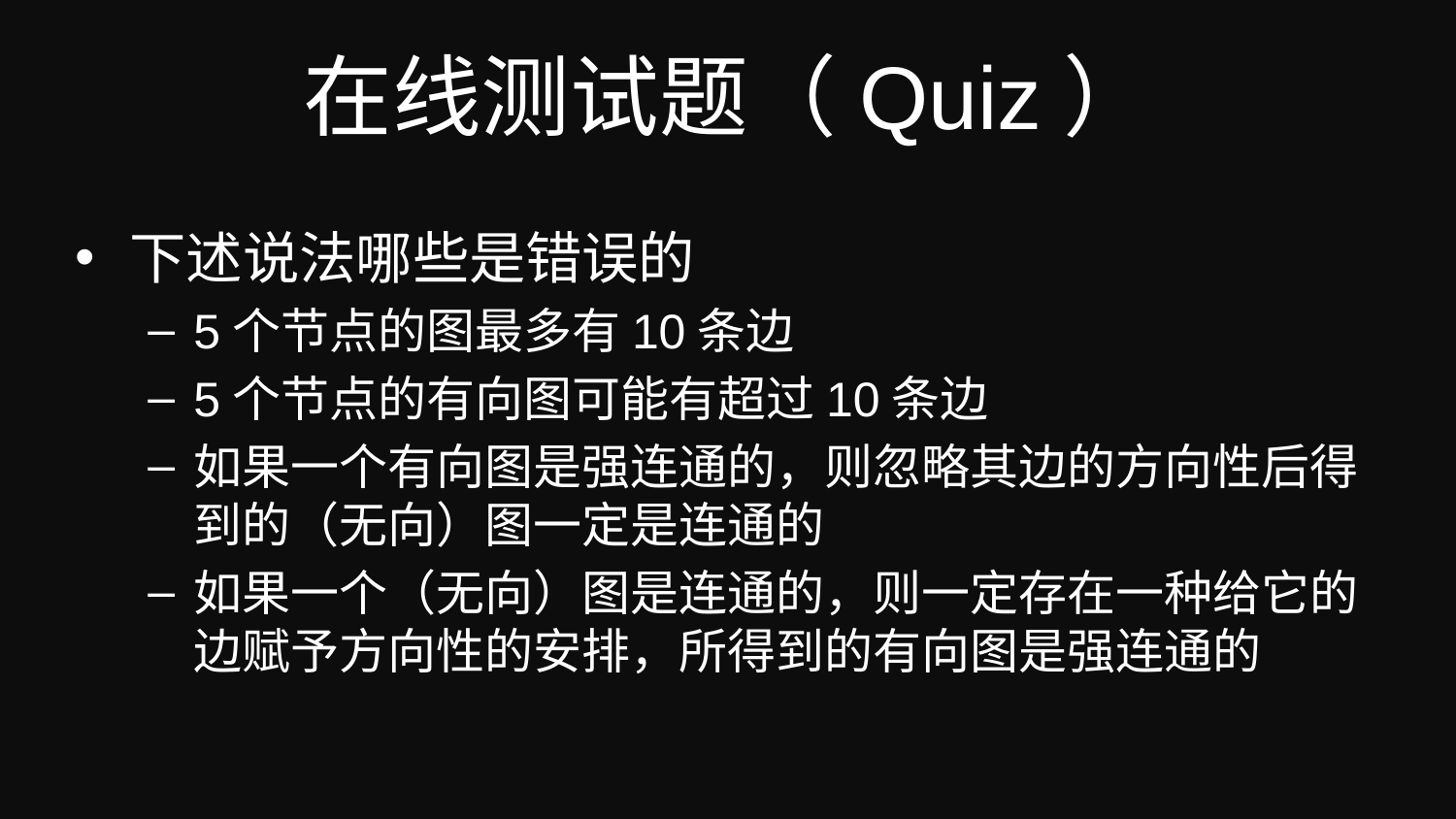

# 在线测试题（Quiz）
下述说法哪些是错误的
5个节点的图最多有10条边
5个节点的有向图可能有超过10条边
如果一个有向图是强连通的，则忽略其边的方向性后得到的（无向）图一定是连通的
如果一个（无向）图是连通的，则一定存在一种给它的边赋予方向性的安排，所得到的有向图是强连通的